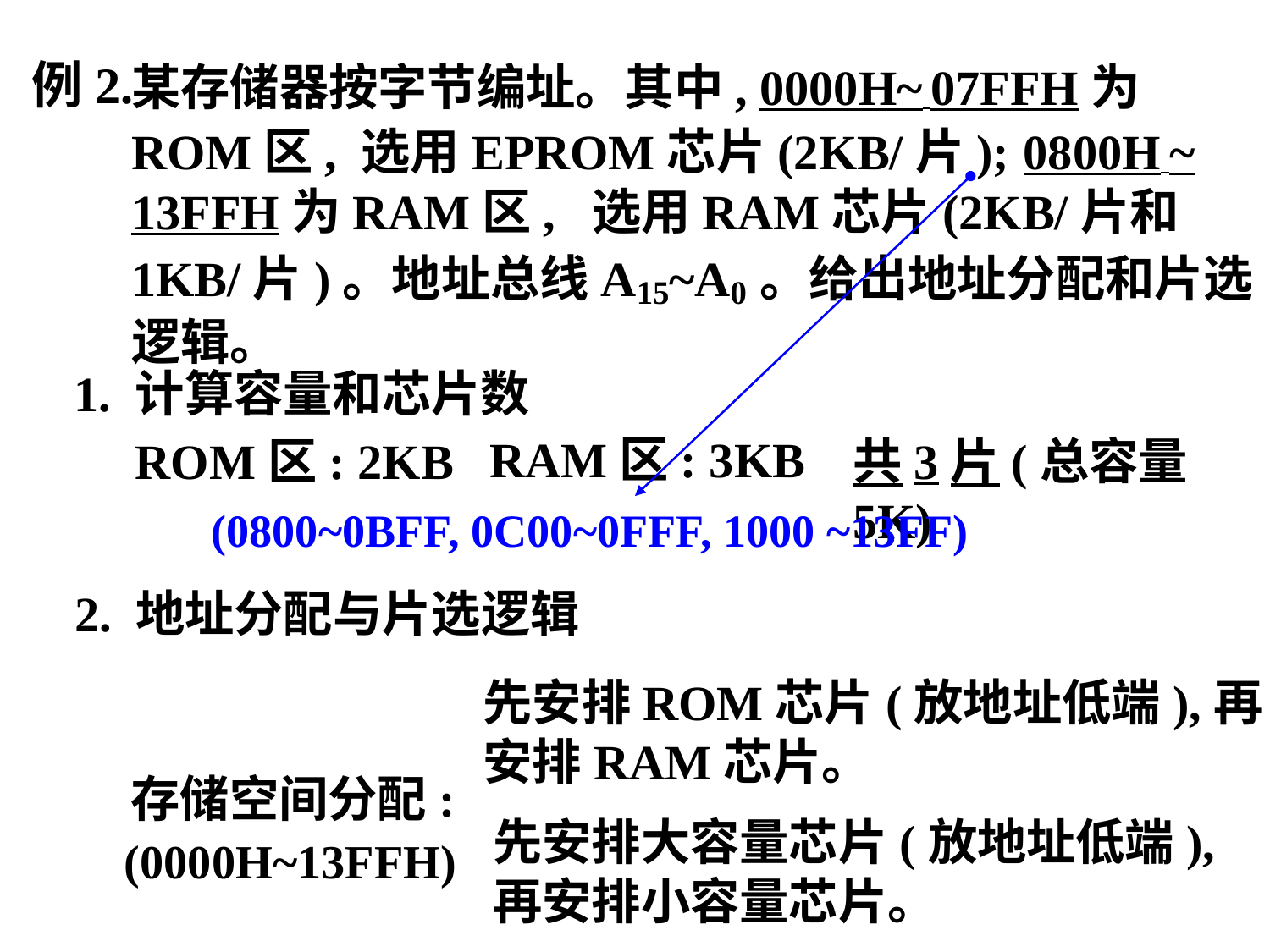

例2.
某存储器按字节编址。其中, 0000H~ 07FFH为ROM区, 选用EPROM芯片(2KB/片); 0800H ~ 13FFH为RAM区,  选用RAM芯片(2KB/片和1KB/片)。地址总线A15~A0。给出地址分配和片选逻辑。

1. 计算容量和芯片数
RAM区: 3KB
共3片(总容量5K)
ROM区: 2KB
(0800~0BFF, 0C00~0FFF, 1000 ~13FF)
2. 地址分配与片选逻辑
先安排ROM芯片(放地址低端),再安排RAM芯片。
存储空间分配:
先安排大容量芯片(放地址低端),再安排小容量芯片。
(0000H~13FFH)